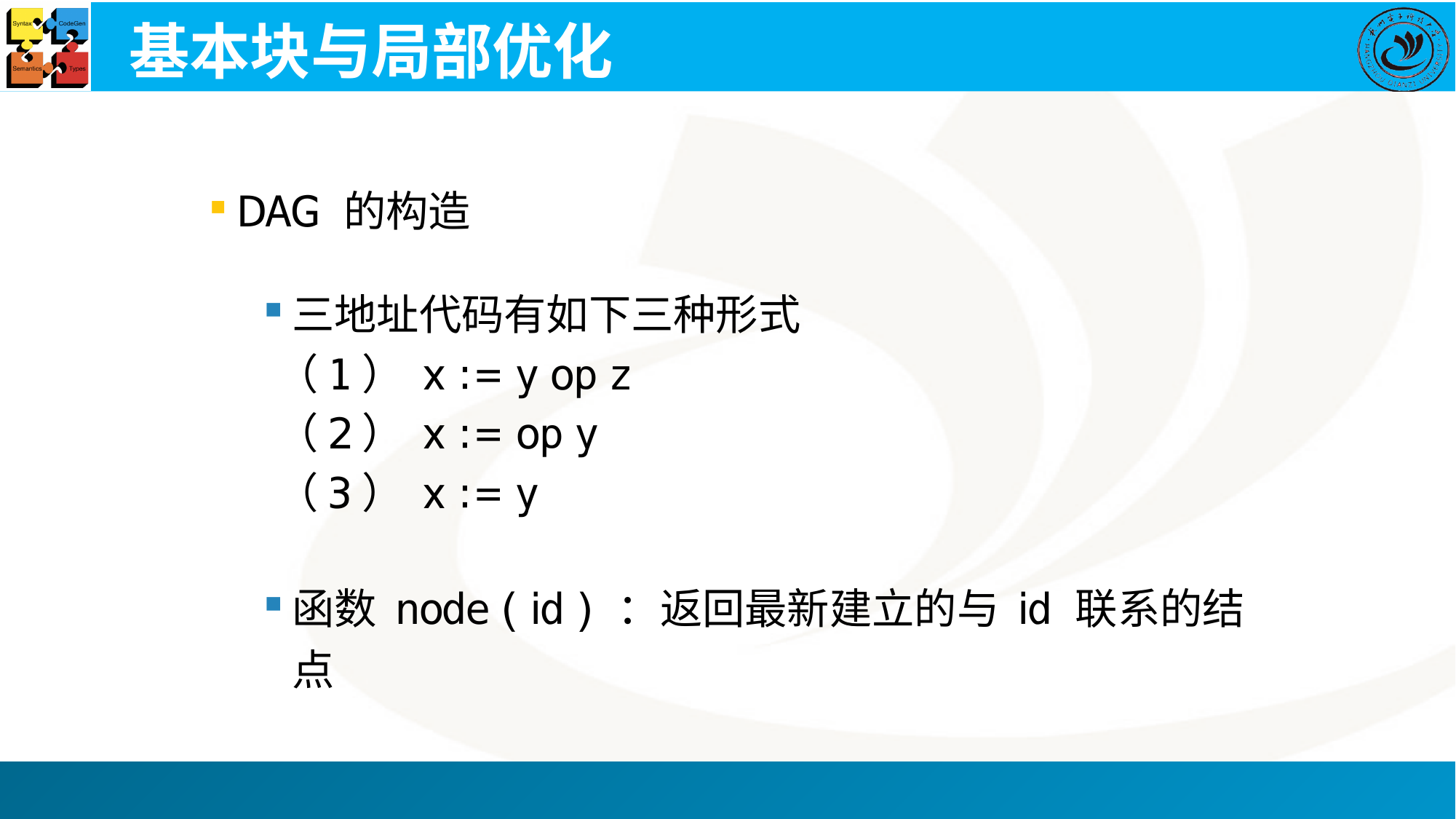

# 基本块与局部优化
DAG 的构造
三地址代码有如下三种形式
	   （1） x := y op z
	   （2） x := op y
	   （3） x := y
函数 node ( id ) ：返回最新建立的与 id 联系的结点
28